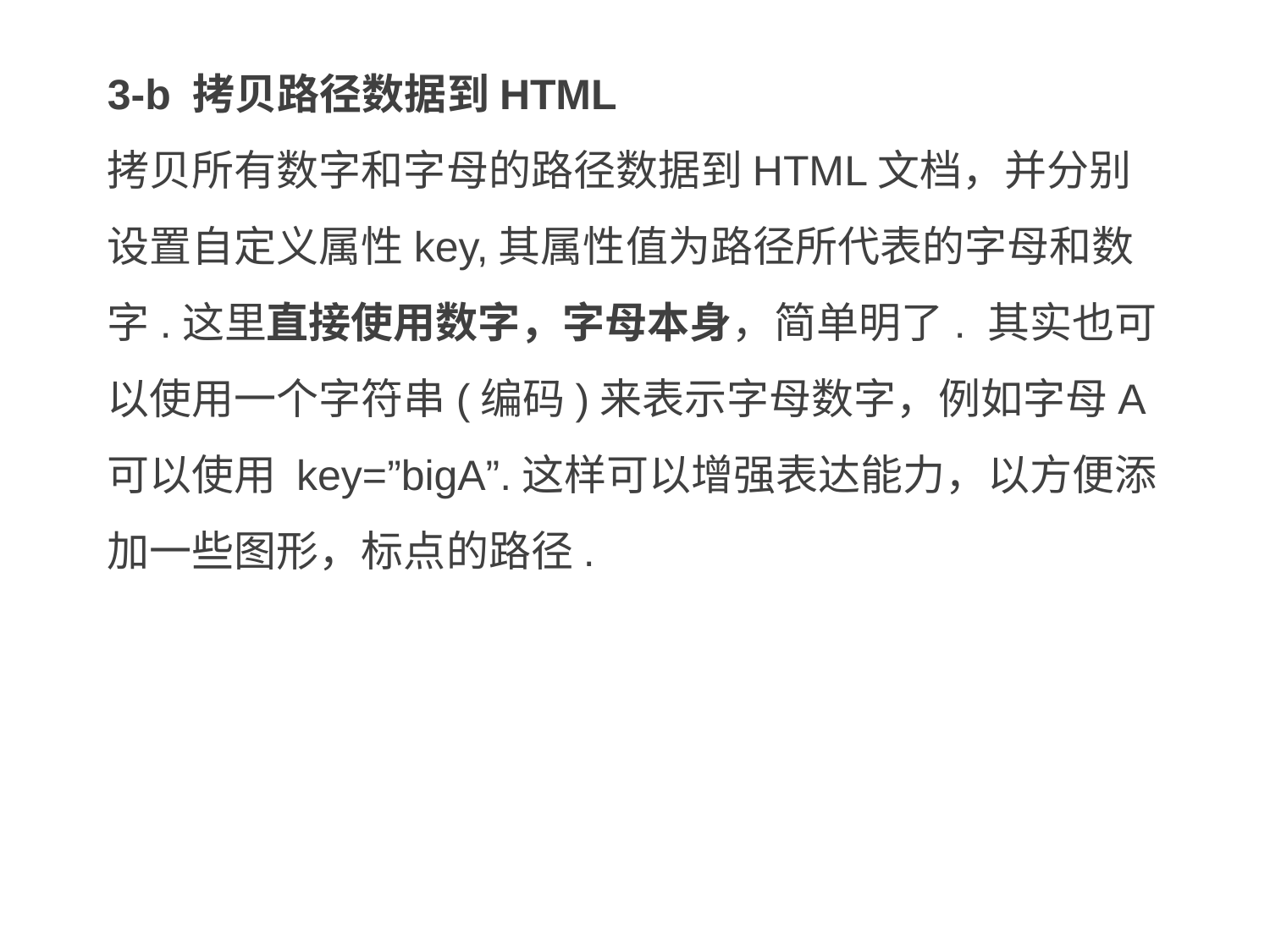

3-b 拷贝路径数据到HTML
拷贝所有数字和字母的路径数据到HTML文档，并分别设置自定义属性key,其属性值为路径所代表的字母和数字.这里直接使用数字，字母本身，简单明了. 其实也可以使用一个字符串(编码)来表示字母数字，例如字母A可以使用 key=”bigA”.这样可以增强表达能力，以方便添加一些图形，标点的路径.